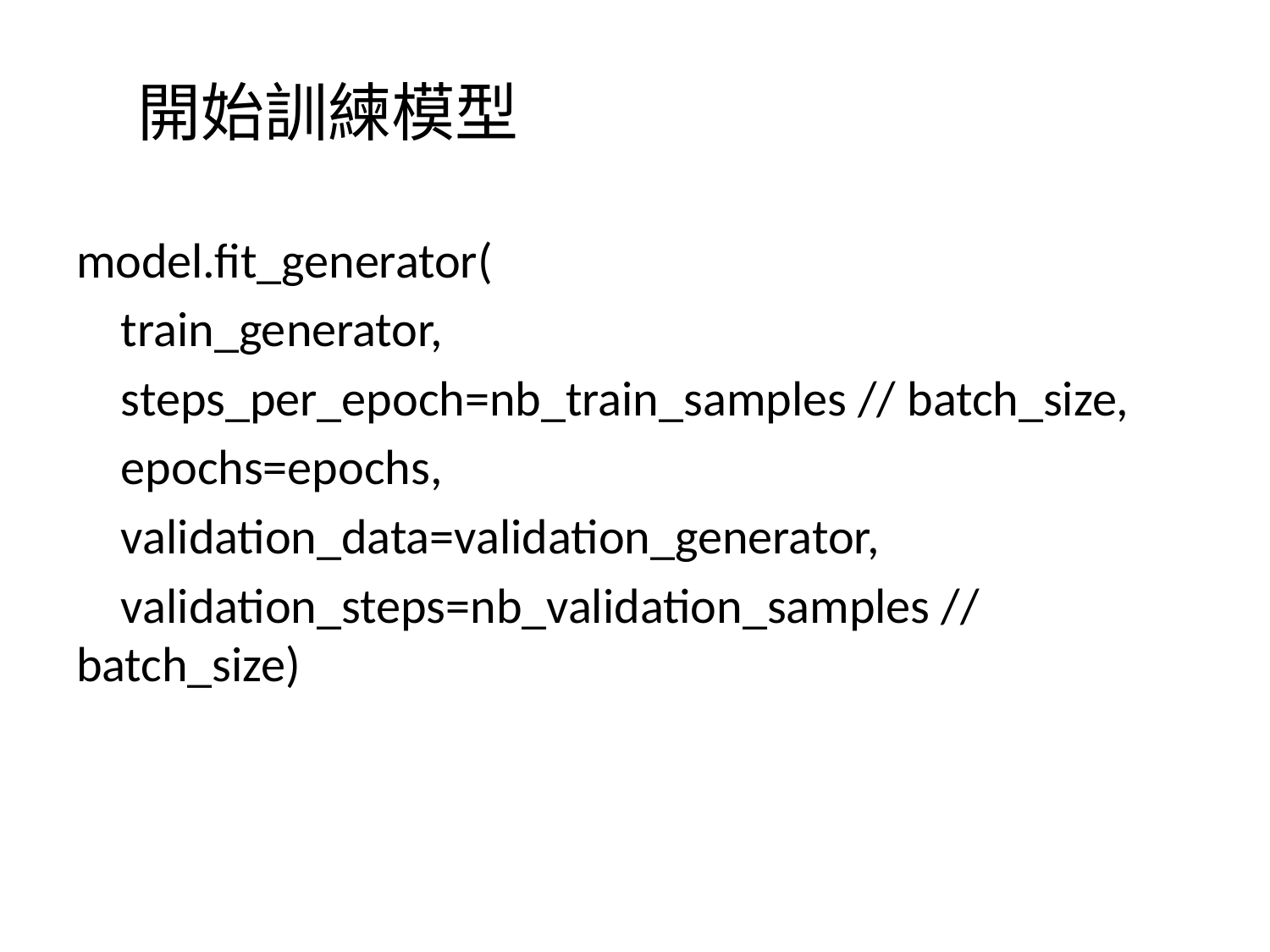

開始訓練模型
model.fit_generator(
    train_generator,
    steps_per_epoch=nb_train_samples // batch_size,
    epochs=epochs,
    validation_data=validation_generator,
    validation_steps=nb_validation_samples // batch_size)